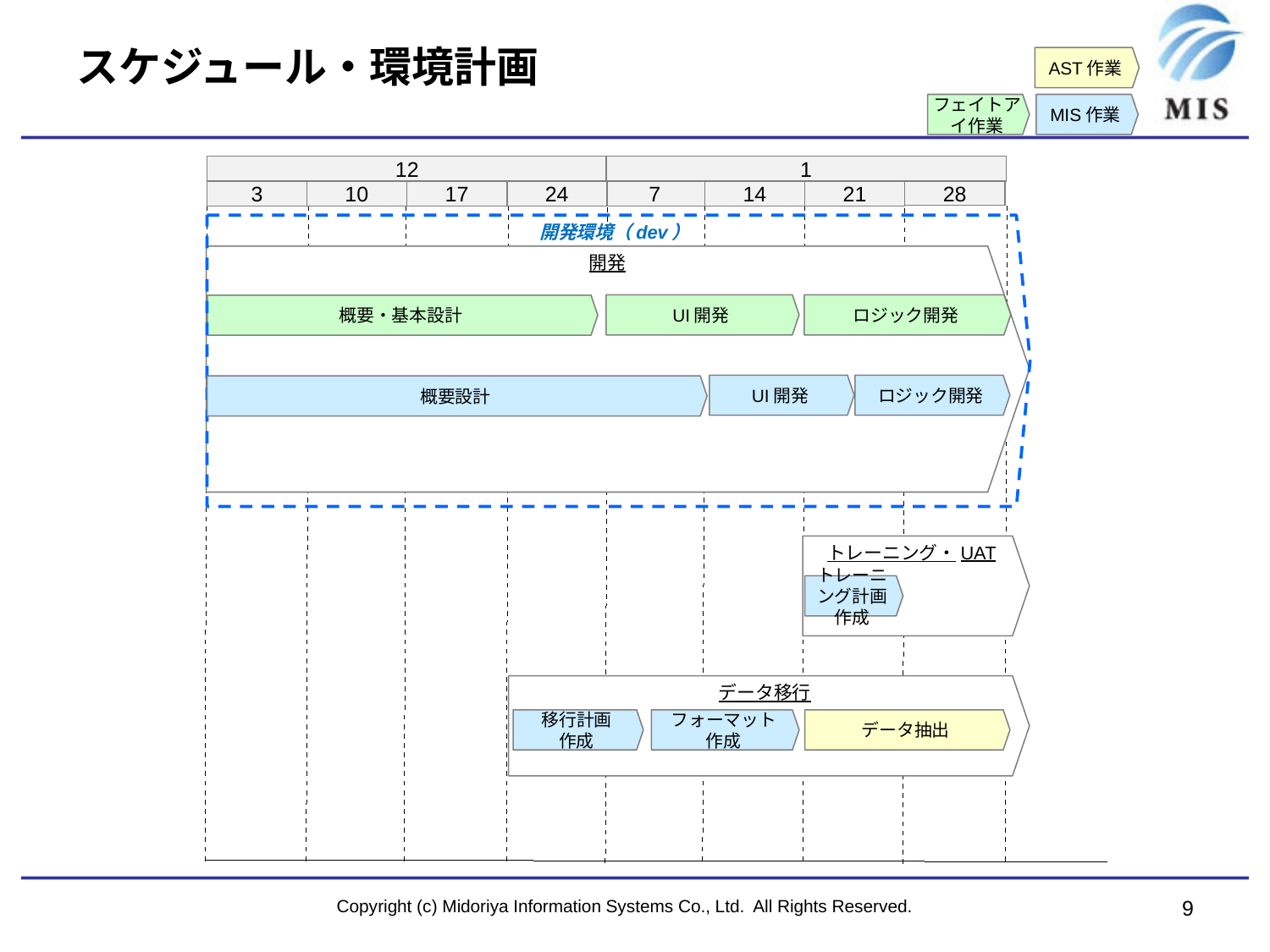

# スケジュール・環境計画
AST作業
フェイトアイ作業
MIS作業
12
1
24
7
14
3
10
17
21
28
開発環境（dev）
開発
UI開発
ロジック開発
概要・基本設計
UI開発
ロジック開発
概要設計
トレーニング・UAT
トレーニング計画作成
データ移行
移行計画
作成
フォーマット
作成
データ抽出
Copyright (c) Midoriya Information Systems Co., Ltd.  All Rights Reserved.
9